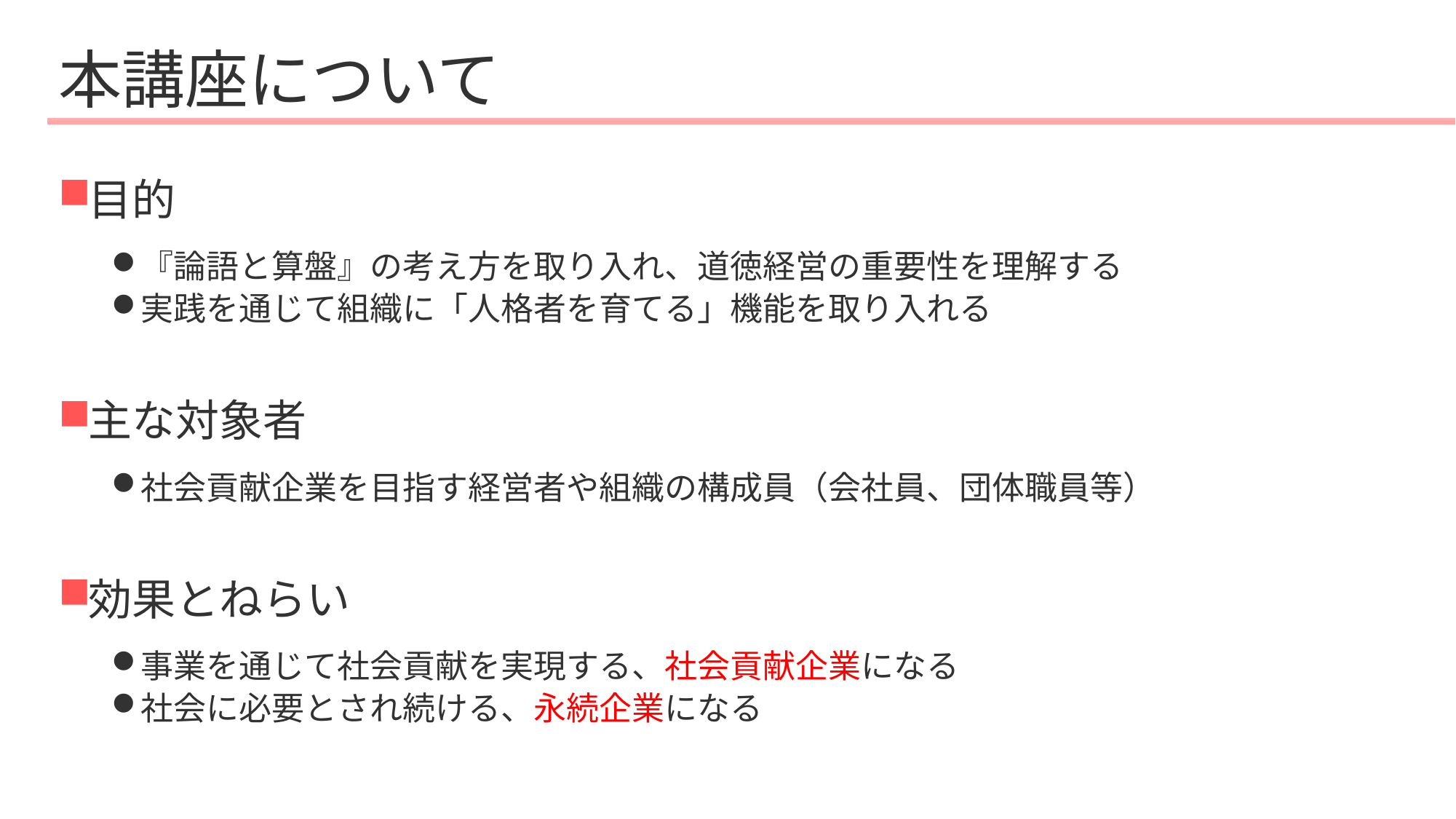

# 本講座について
目的
『論語と算盤』の考え方を取り入れ、道徳経営の重要性を理解する
実践を通じて組織に「人格者を育てる」機能を取り入れる
主な対象者
社会貢献企業を目指す経営者や組織の構成員（会社員、団体職員等）
効果とねらい
事業を通じて社会貢献を実現する、社会貢献企業になる
社会に必要とされ続ける、永続企業になる
5